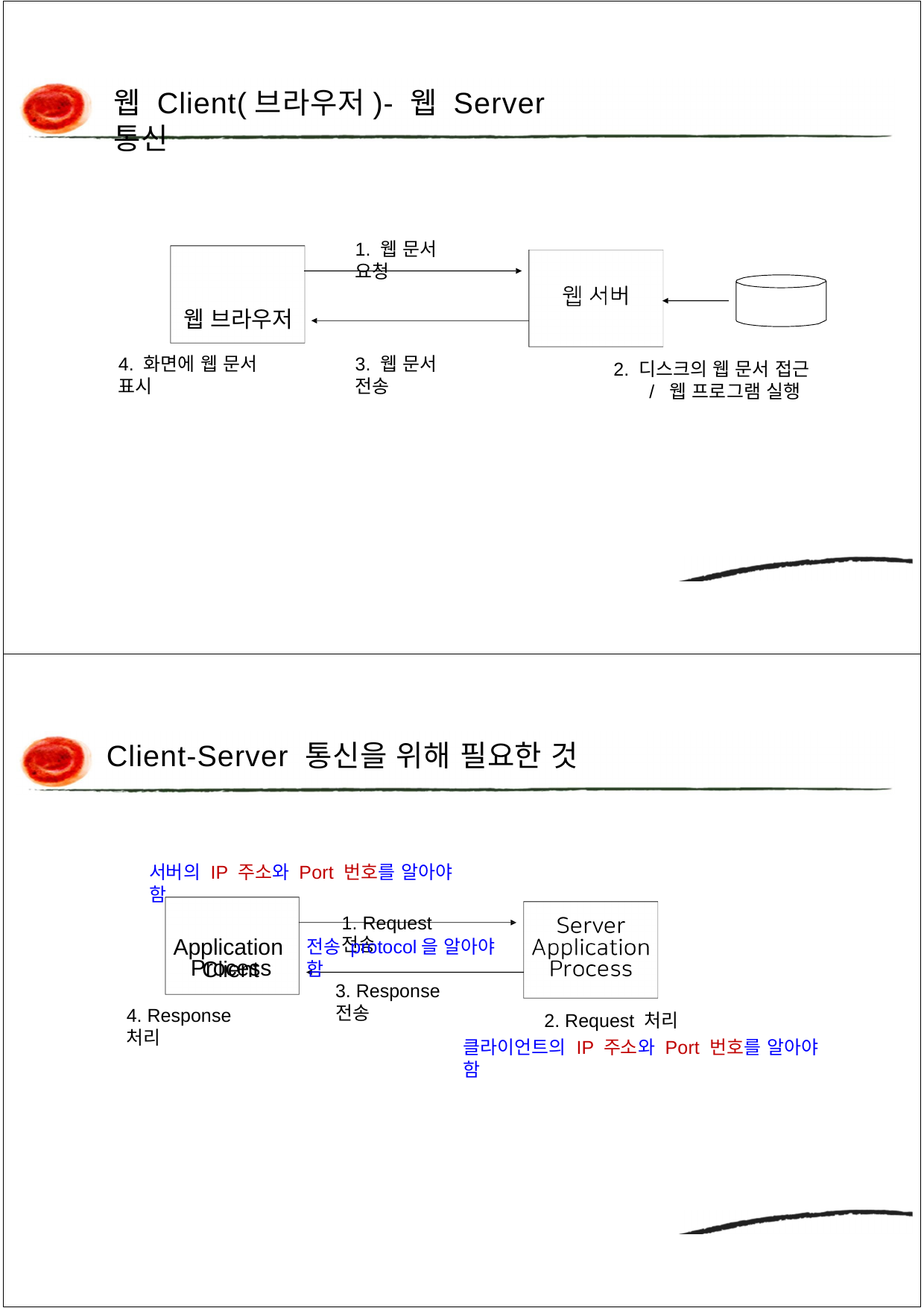

웹 Client(브라우저)- 웹 Server 통신
1. 웹 문서 요청

웹 브라우저
3. 웹 문서 전송

웹 서버

4. 화면에 웹 문서 표시
2. 디스크의 웹 문서 접근/  웹 프로그램 실행

Client-Server 통신을 위해 필요한 것
서버의 IP 주소와 Port 번호를 알아야 함
1. Request 전송
Client

Server  Application  Process

Application  Process
전송 protocol을 알아야 함

3. Response 전송
4. Response 처리
2. Request 처리
클라이언트의 IP 주소와 Port 번호를 알아야 함